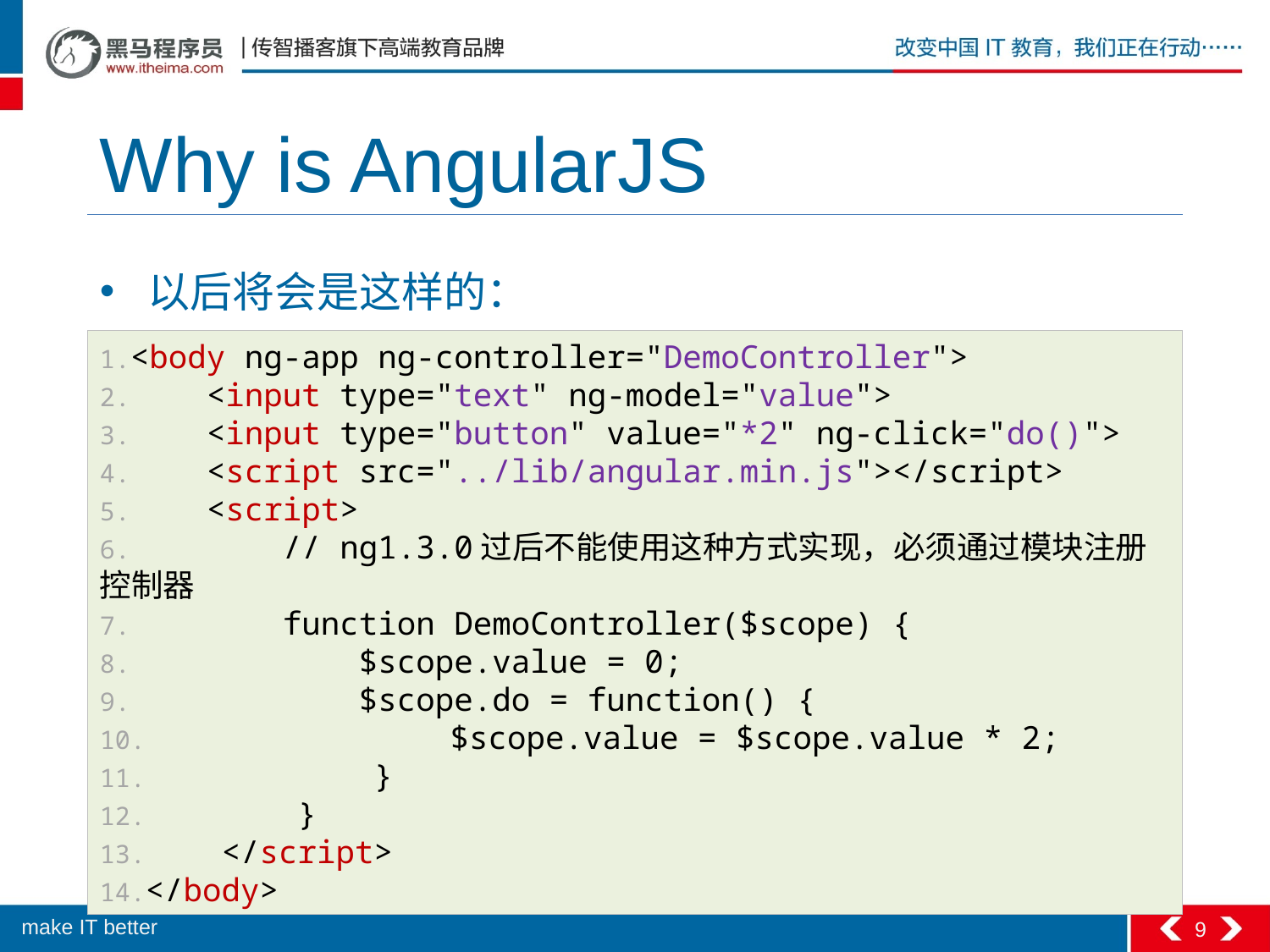

# Why is AngularJS
以后将会是这样的：

<body ng-app ng-controller="DemoController">
    <input type="text" ng-model="value">
    <input type="button" value="*2" ng-click="do()">
    <script src="../lib/angular.min.js"></script>
    <script>
        // ng1.3.0过后不能使用这种方式实现，必须通过模块注册控制器
        function DemoController($scope) {
            $scope.value = 0;
            $scope.do = function() {
                $scope.value = $scope.value * 2;
            }
        }
    </script>
</body>
9

make IT better